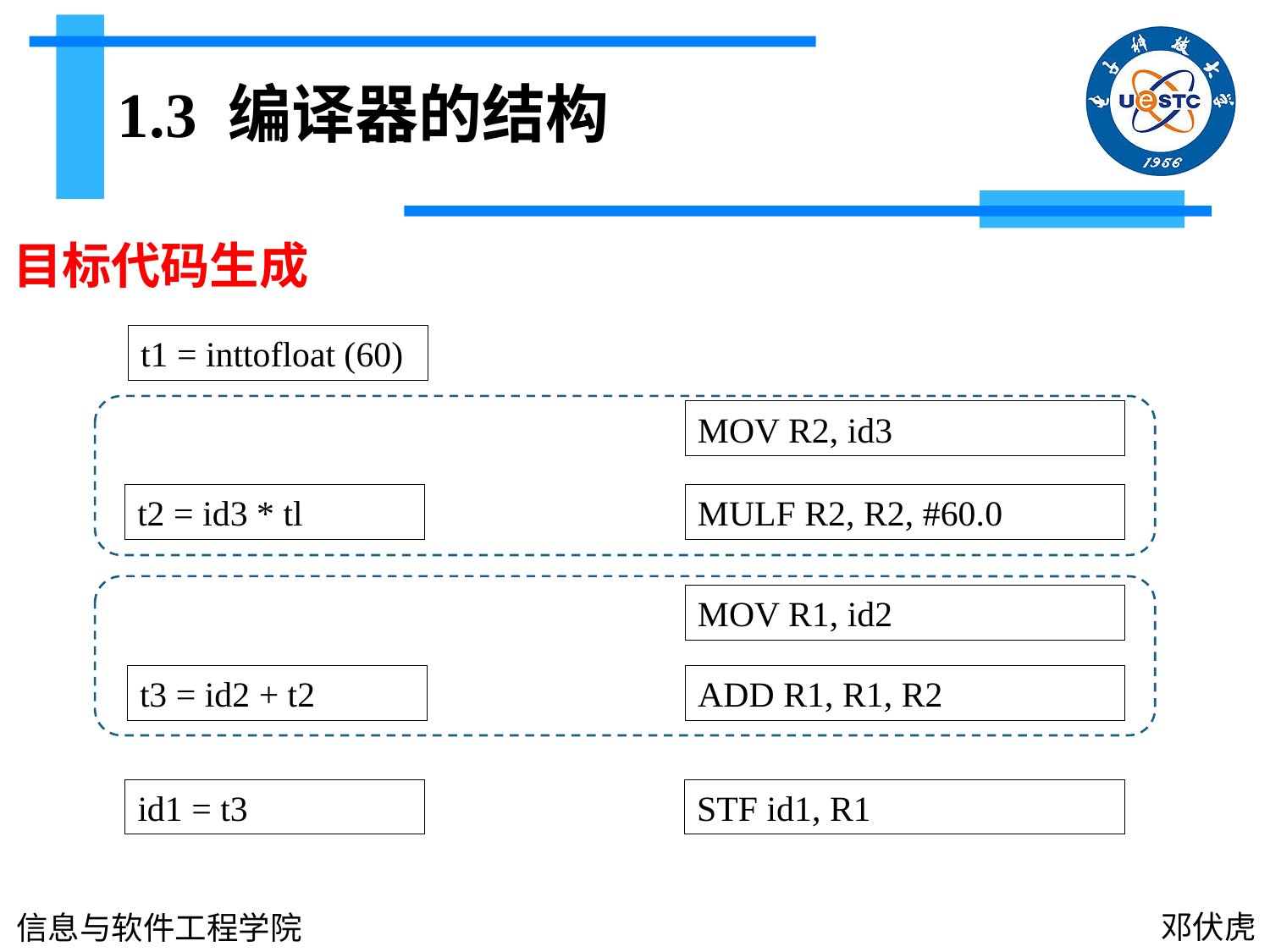

1.3 编译器的结构
目标代码生成

t1 = inttofloat (60)

MOV R2, id3
t2 = id3 * tl
MULF R2, R2, #60.0

MOV R1, id2
t3 = id2 + t2
ADD R1, R1, R2
id1 = t3
STF id1, R1
邓伏虎
23
信息与软件工程学院